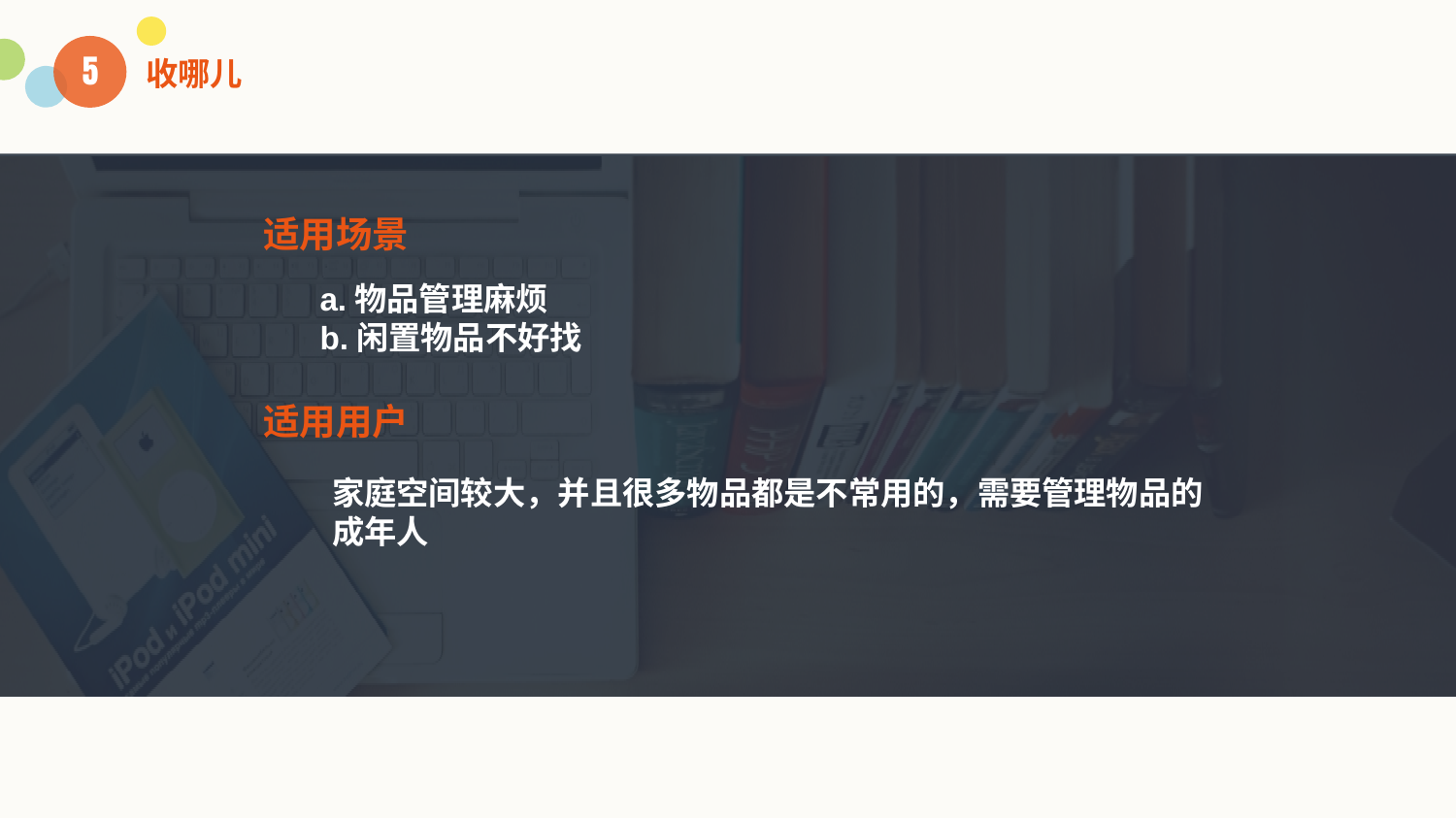

5
收哪儿

适用场景
a.物品管理麻烦
b.闲置物品不好找
适用用户
家庭空间较大，并且很多物品都是不常用的，需要管理物品的成年人